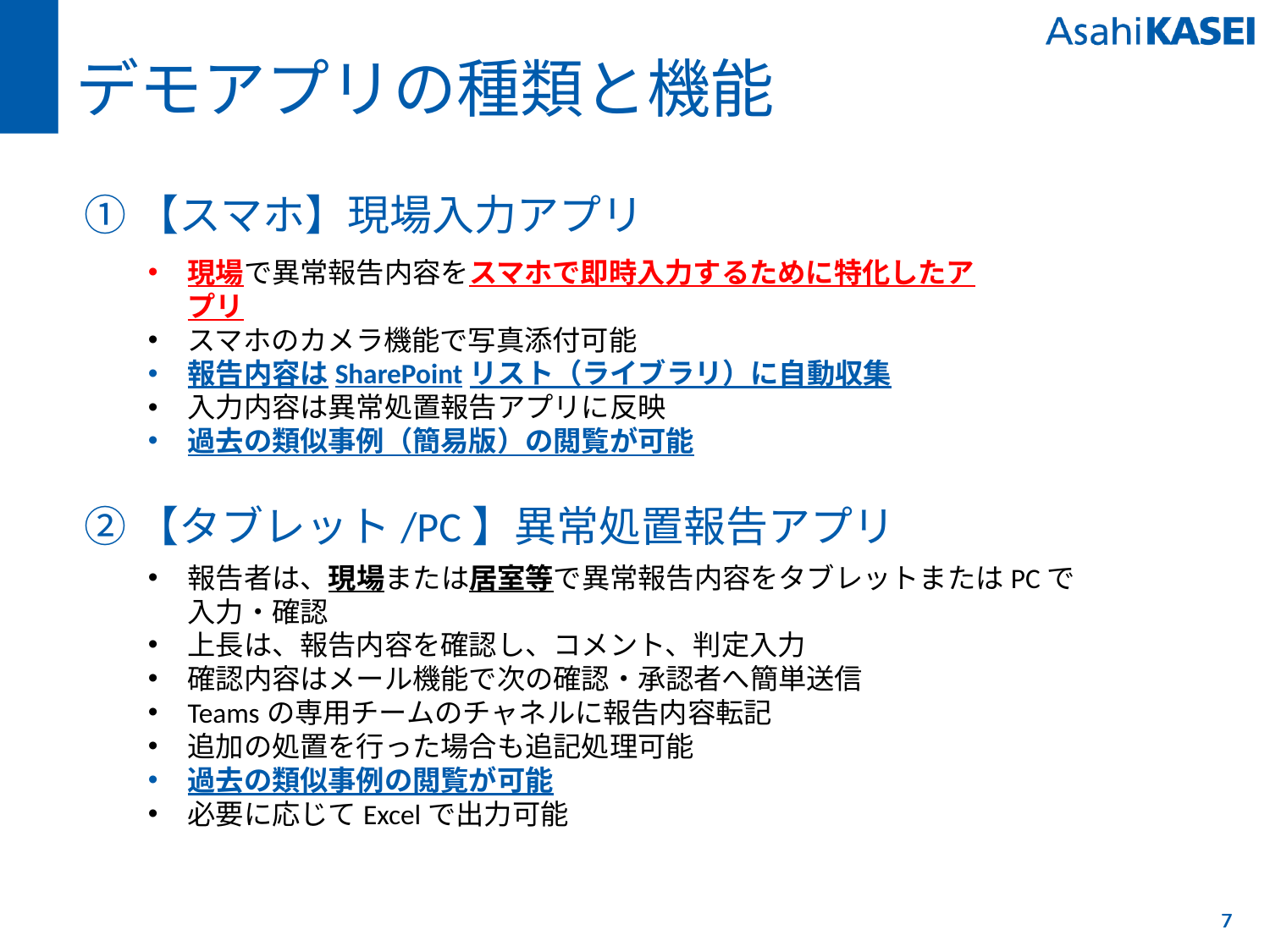

# デモアプリの種類と機能
①【スマホ】現場入力アプリ
現場で異常報告内容をスマホで即時入力するために特化したアプリ
スマホのカメラ機能で写真添付可能
報告内容はSharePointリスト（ライブラリ）に自動収集
入力内容は異常処置報告アプリに反映
過去の類似事例（簡易版）の閲覧が可能
②【タブレット/PC】異常処置報告アプリ
報告者は、現場または居室等で異常報告内容をタブレットまたはPCで入力・確認
上長は、報告内容を確認し、コメント、判定入力
確認内容はメール機能で次の確認・承認者へ簡単送信
Teamsの専用チームのチャネルに報告内容転記
追加の処置を行った場合も追記処理可能
過去の類似事例の閲覧が可能
必要に応じてExcelで出力可能